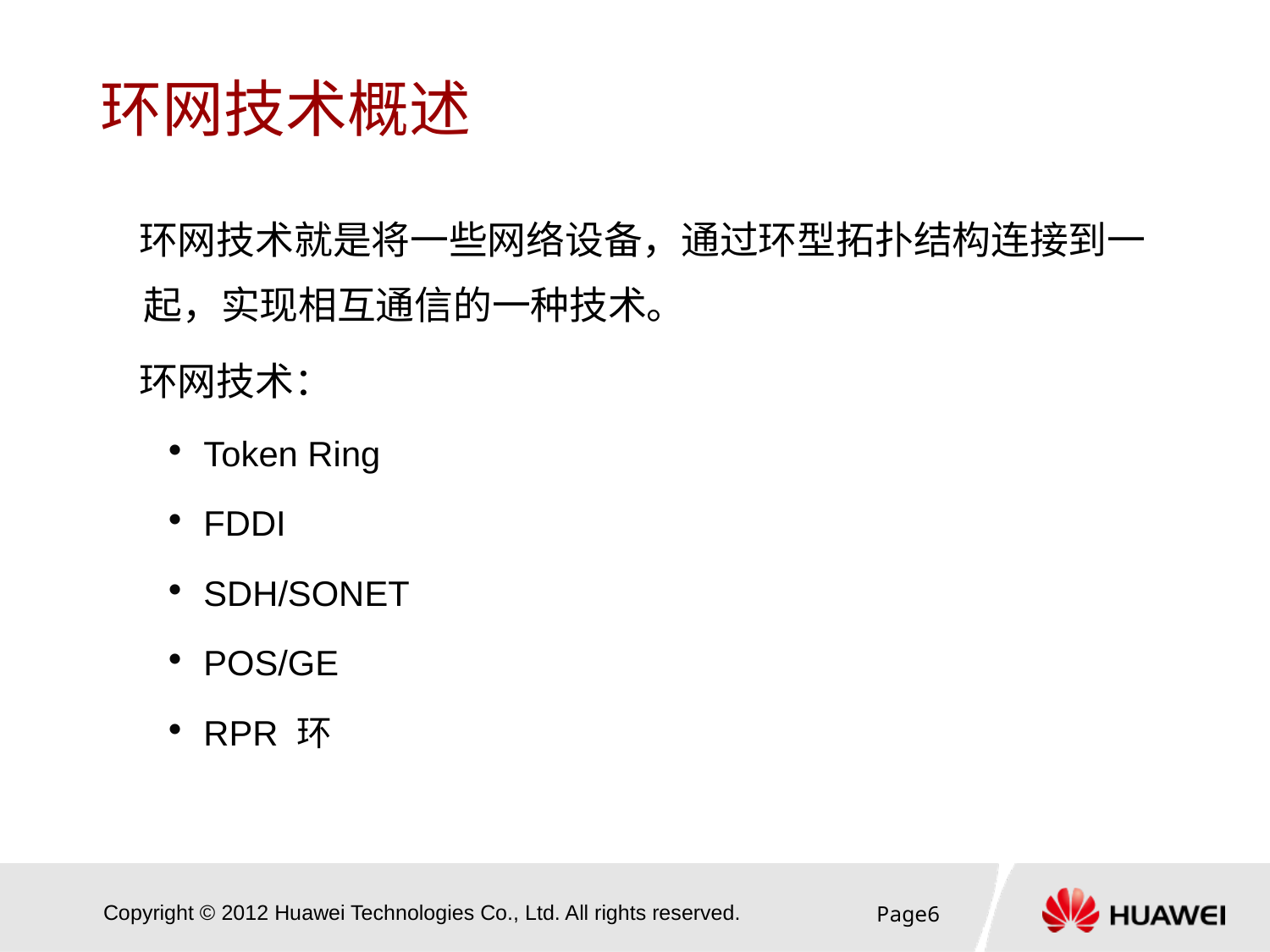

# 环网技术概述
环网技术就是将一些网络设备，通过环型拓扑结构连接到一起，实现相互通信的一种技术。
环网技术：
Token Ring
FDDI
SDH/SONET
POS/GE
RPR 环

Page6